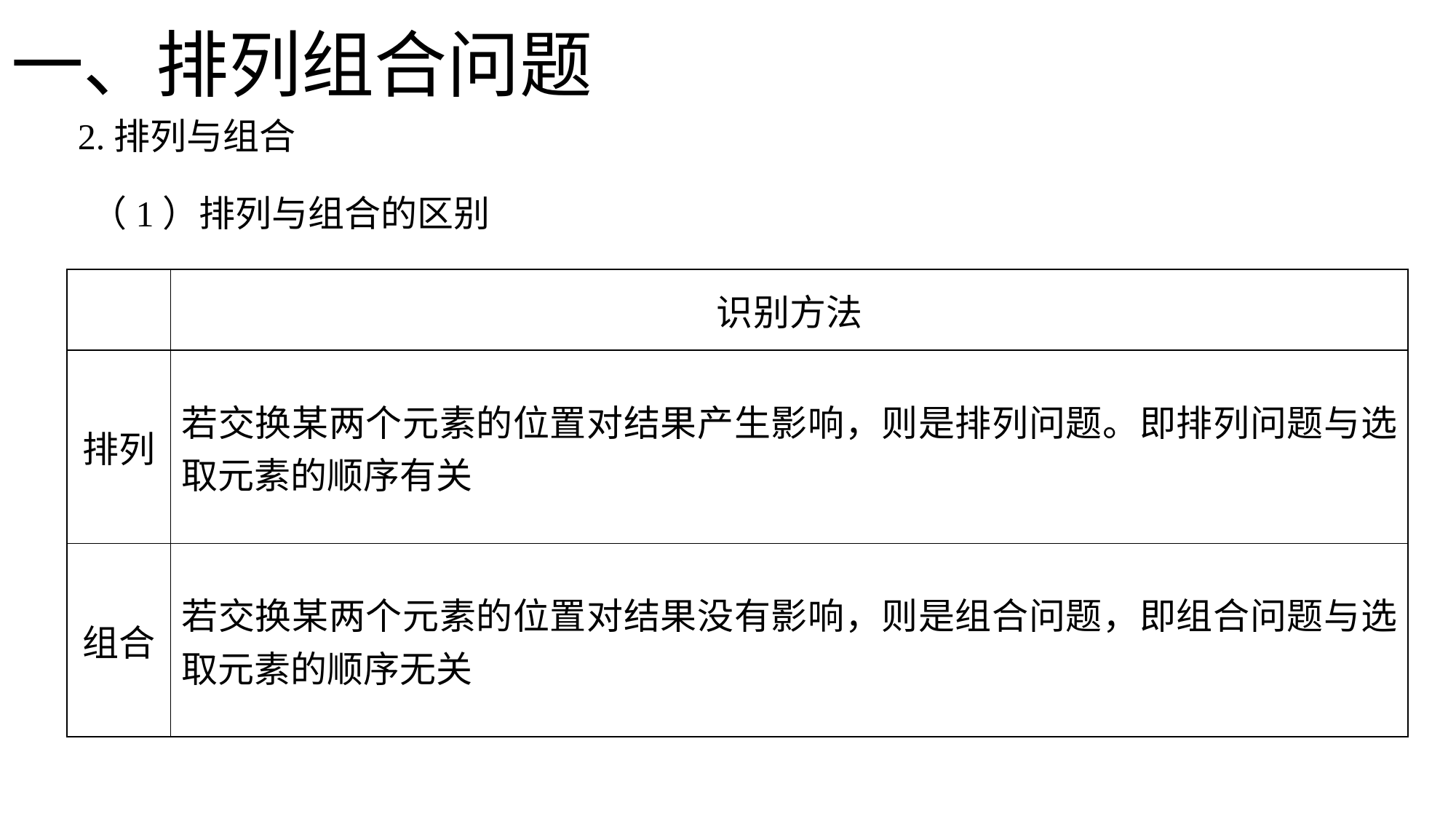

一、排列组合问题
2.排列与组合
（1）排列与组合的区别
|  | 识别方法 |
| --- | --- |
| 排列 | 若交换某两个元素的位置对结果产生影响，则是排列问题。即排列问题与选取元素的顺序有关 |
| 组合 | 若交换某两个元素的位置对结果没有影响，则是组合问题，即组合问题与选取元素的顺序无关 |